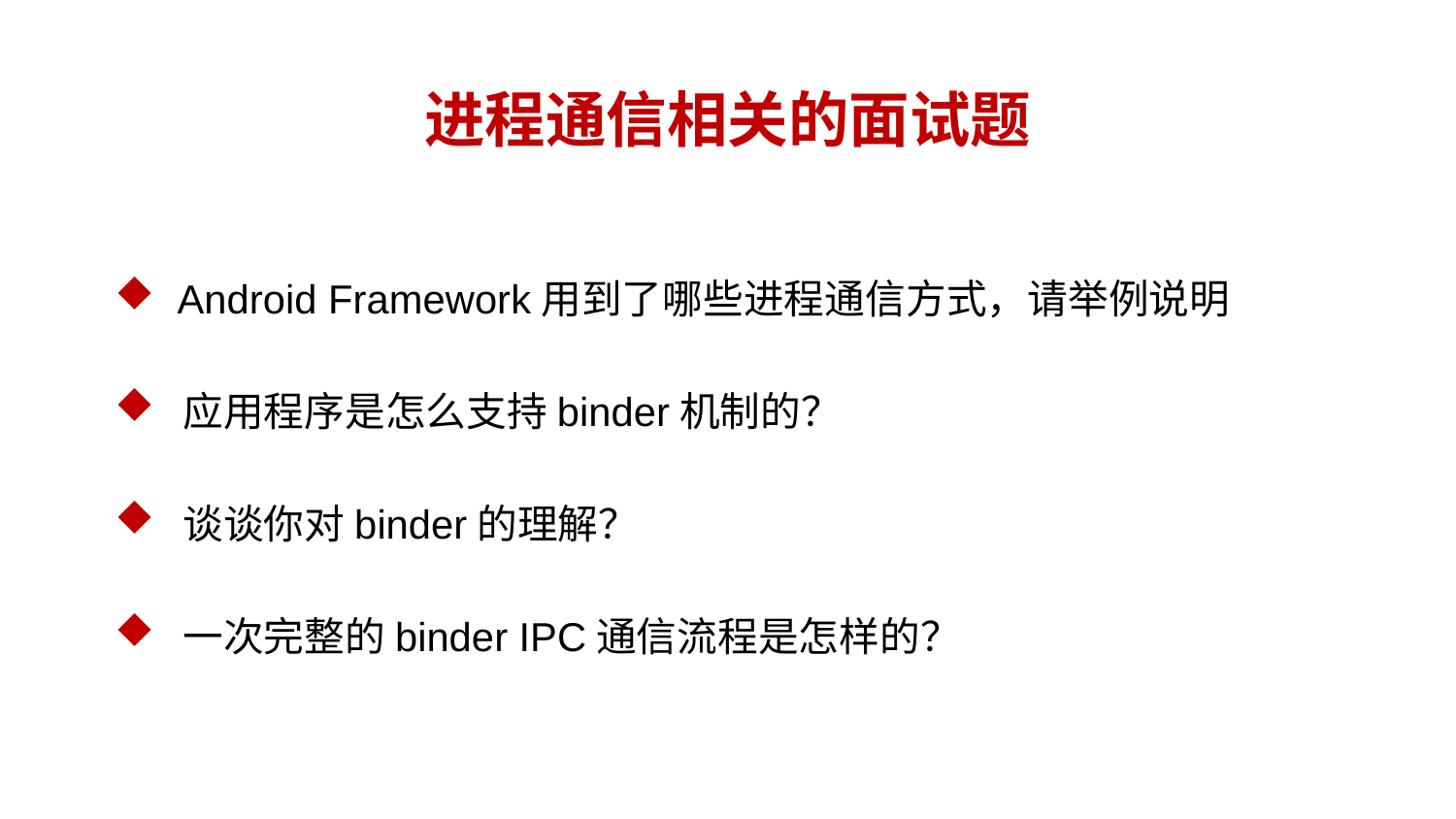

# 进程通信相关的面试题
  Android Framework用到了哪些进程通信方式，请举例说明
  应用程序是怎么支持binder机制的？
  谈谈你对binder的理解？
  一次完整的binder IPC通信流程是怎样的？